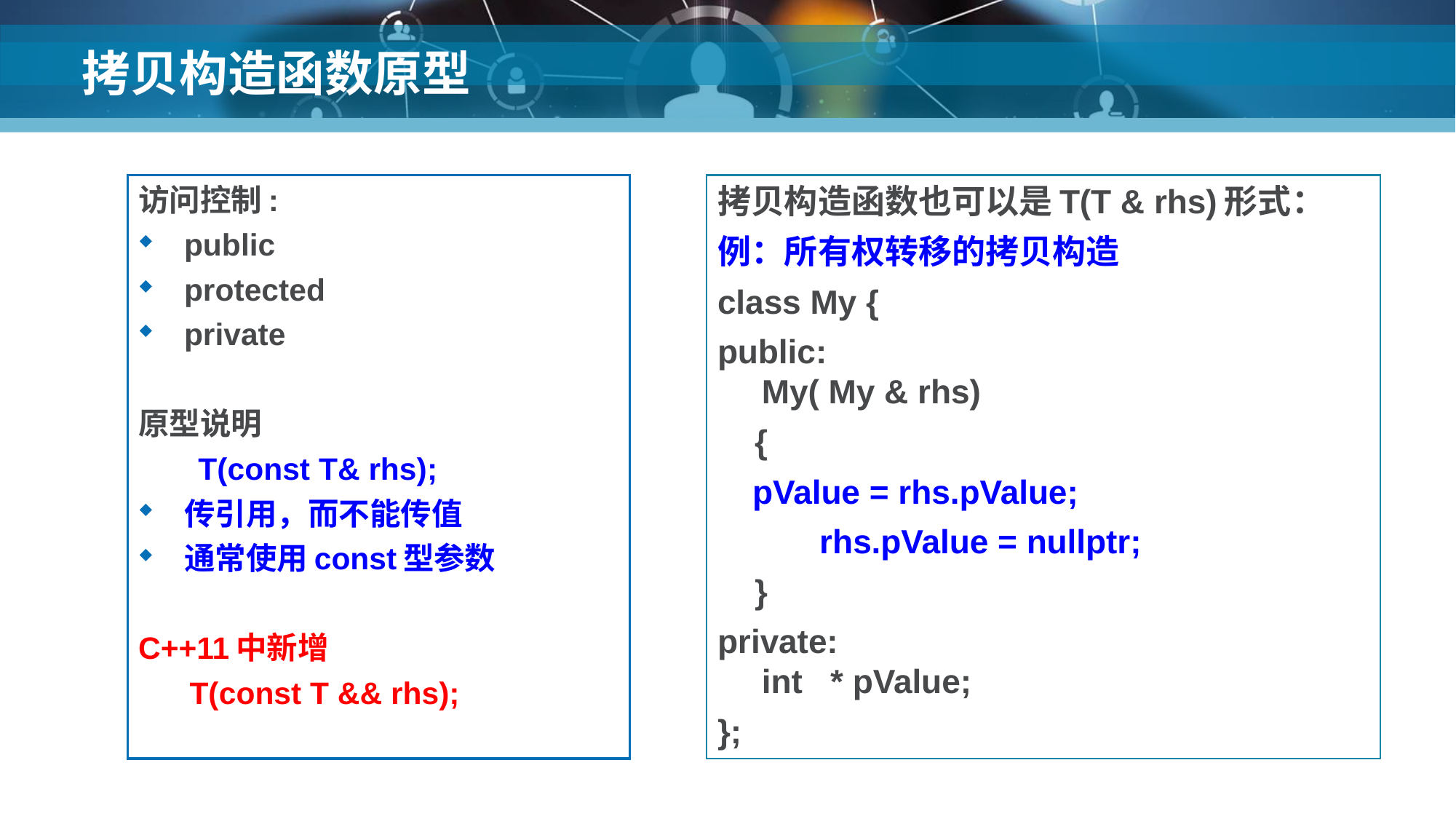

# 拷贝构造函数原型
访问控制:
public
protected
private

原型说明
       T(const T& rhs);
传引用，而不能传值
通常使用const型参数

C++11中新增
      T(const T && rhs);
拷贝构造函数也可以是T(T & rhs)形式：
例：所有权转移的拷贝构造
class My {
public:
 My( My & rhs)
    {
		pValue = rhs.pValue;
           rhs.pValue = nullptr;
    }
private:
 int   * pValue;
};